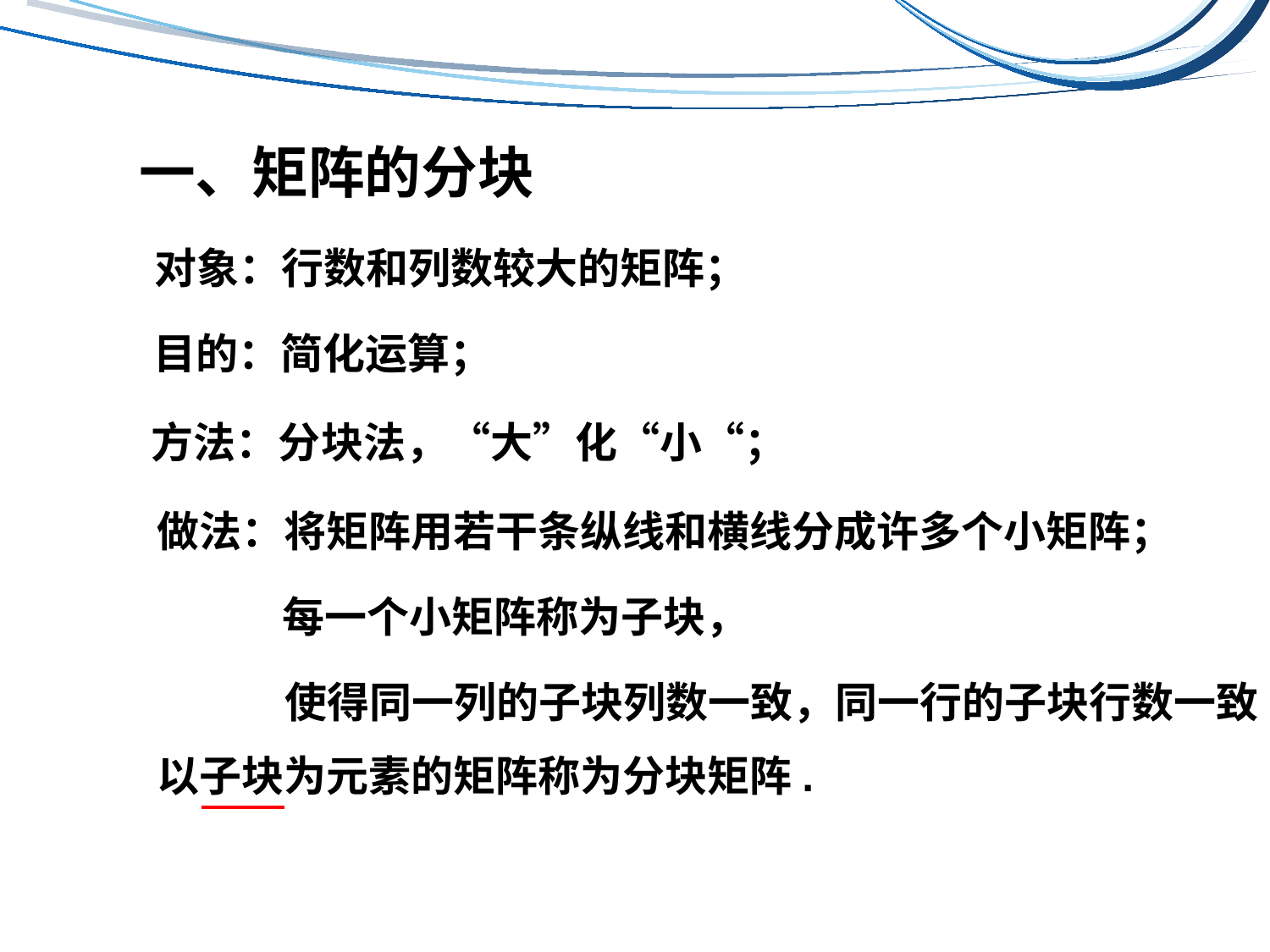

一、矩阵的分块
对象：行数和列数较大的矩阵；
目的：简化运算；
方法：分块法，“大”化“小“；
做法：将矩阵用若干条纵线和横线分成许多个小矩阵；
每一个小矩阵称为子块，
使得同一列的子块列数一致，同一行的子块行数一致
以子块为元素的矩阵称为分块矩阵.